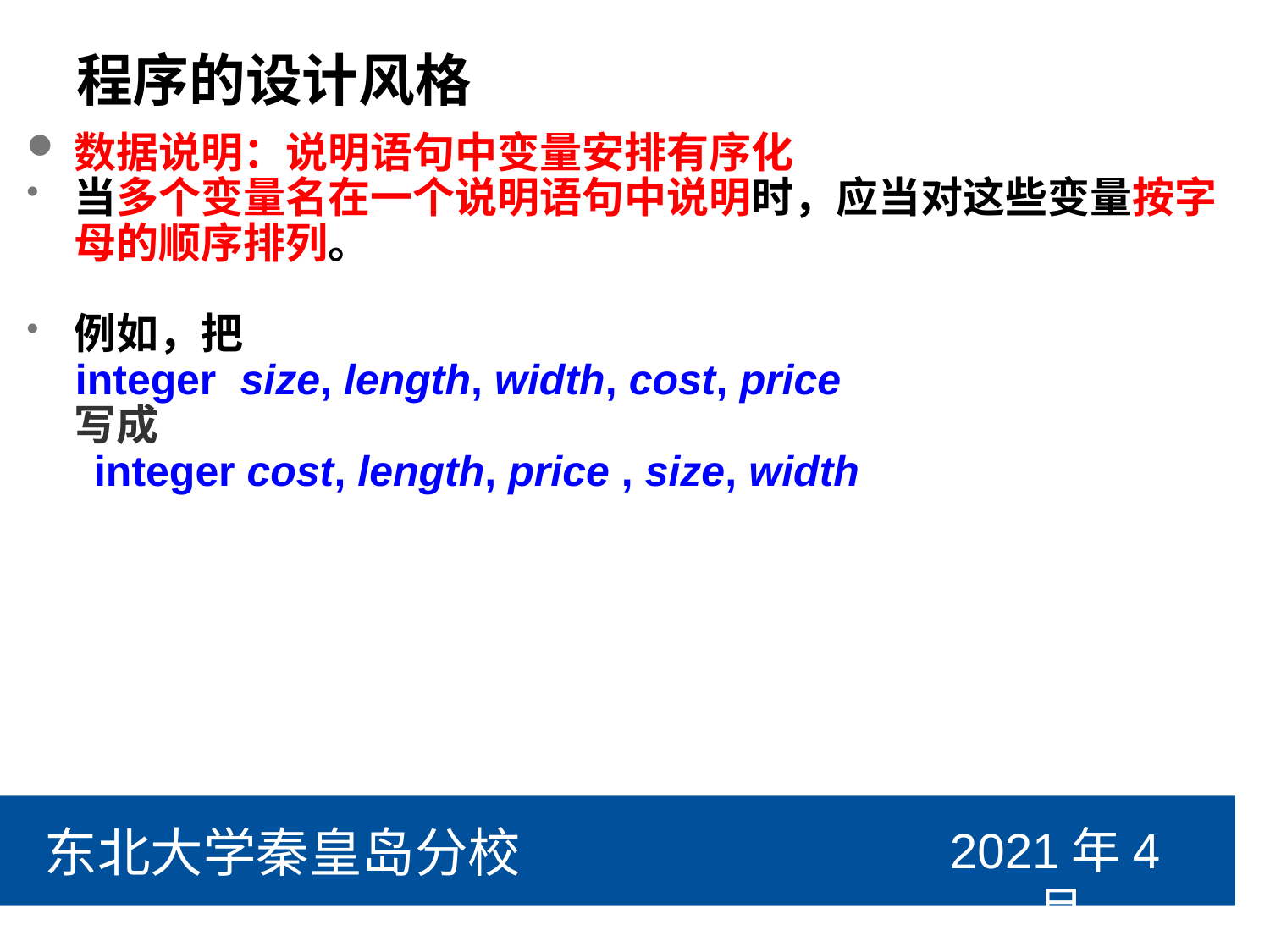

# 程序的设计风格
数据说明：说明语句中变量安排有序化
当多个变量名在一个说明语句中说明时，应当对这些变量按字母的顺序排列。

例如，把
     integer  size, length, width, cost, price
写成
 integer cost, length, price , size, width